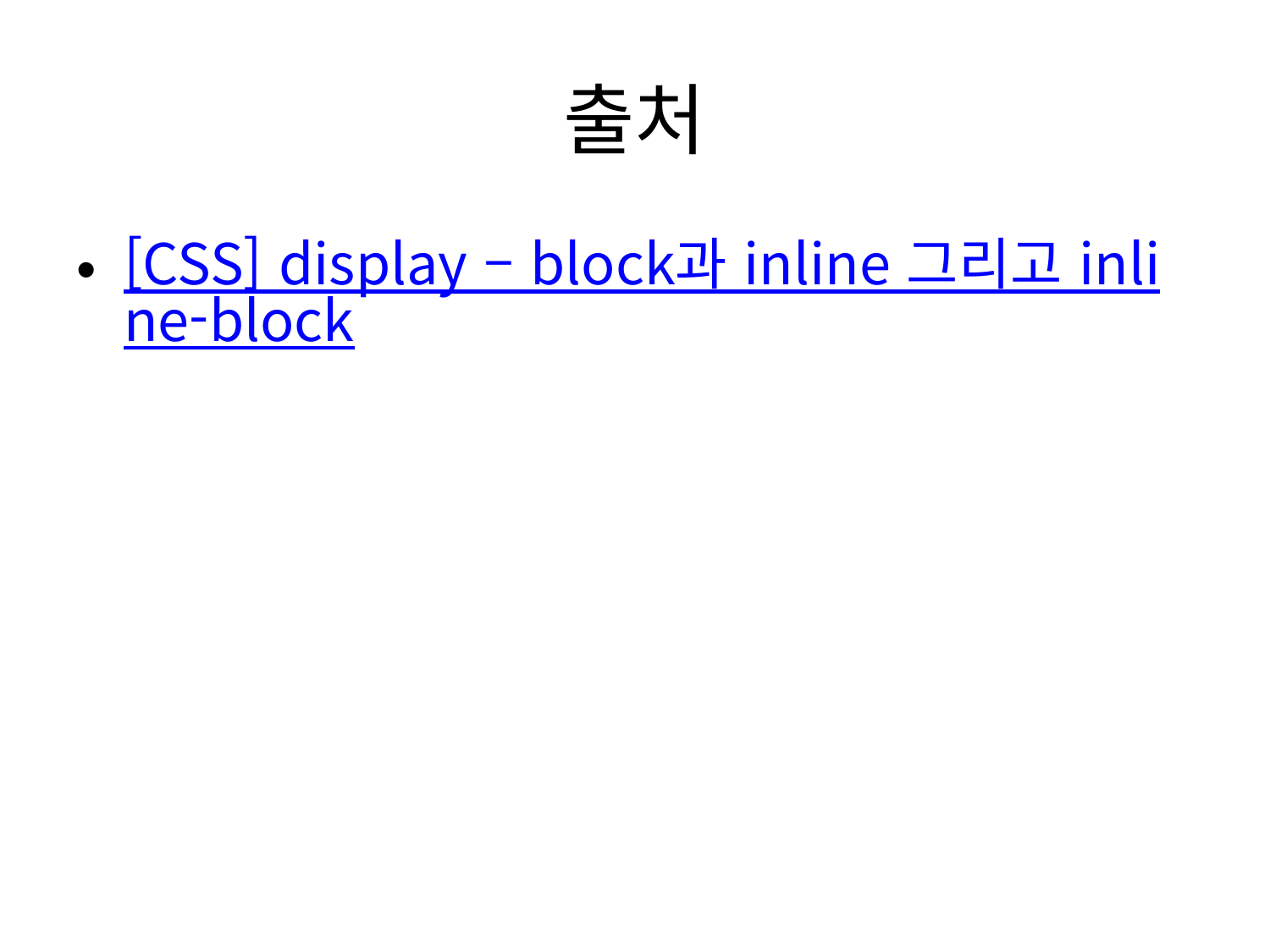

# 출처
[CSS] display – block과 inline 그리고 inline-block